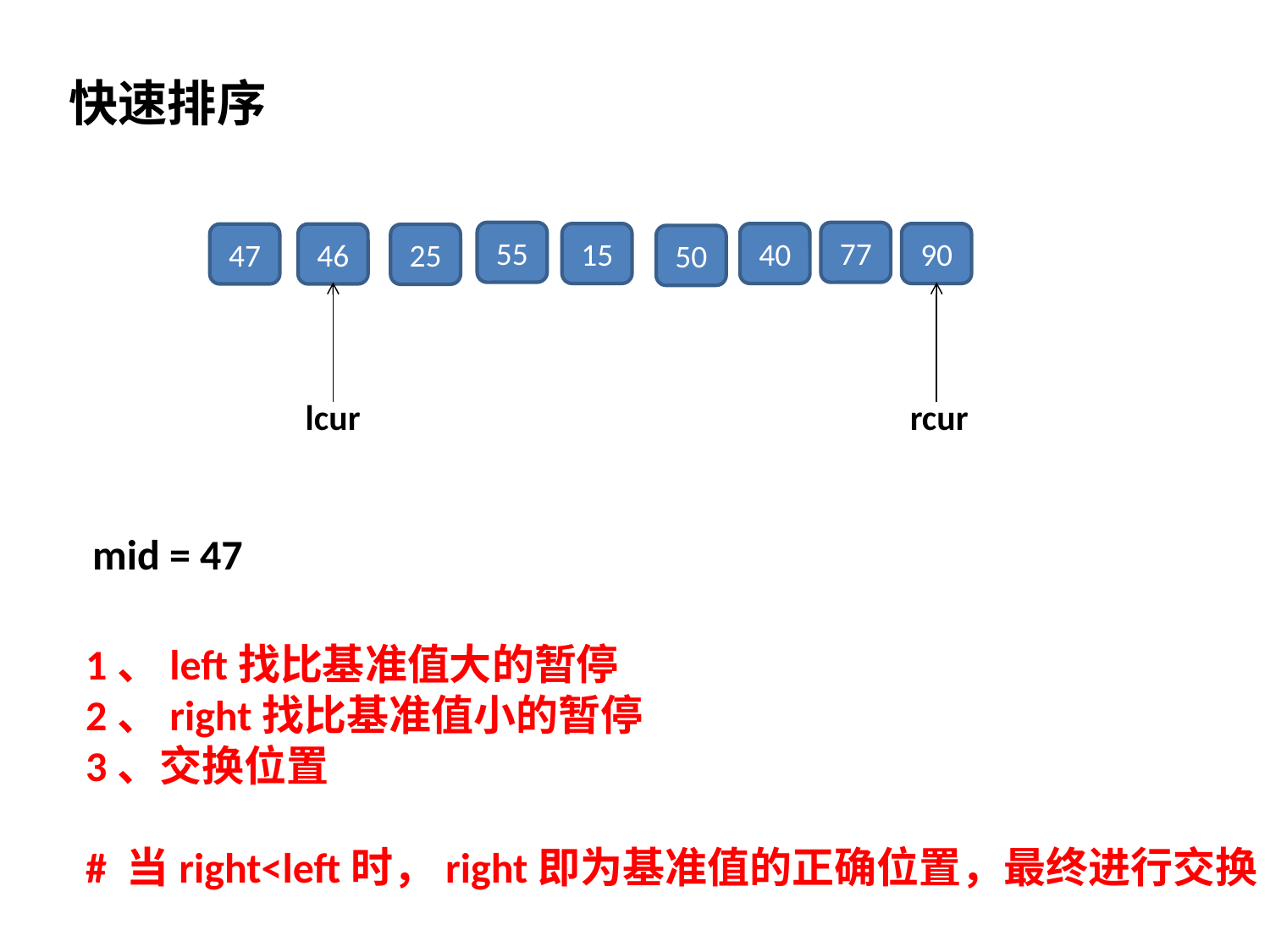

快速排序
77
55
40
15
90
46
47
25
50
lcur
rcur
mid = 47
1、left找比基准值大的暂停
2、right找比基准值小的暂停
3、交换位置

# 当right<left时，right即为基准值的正确位置，最终进行交换